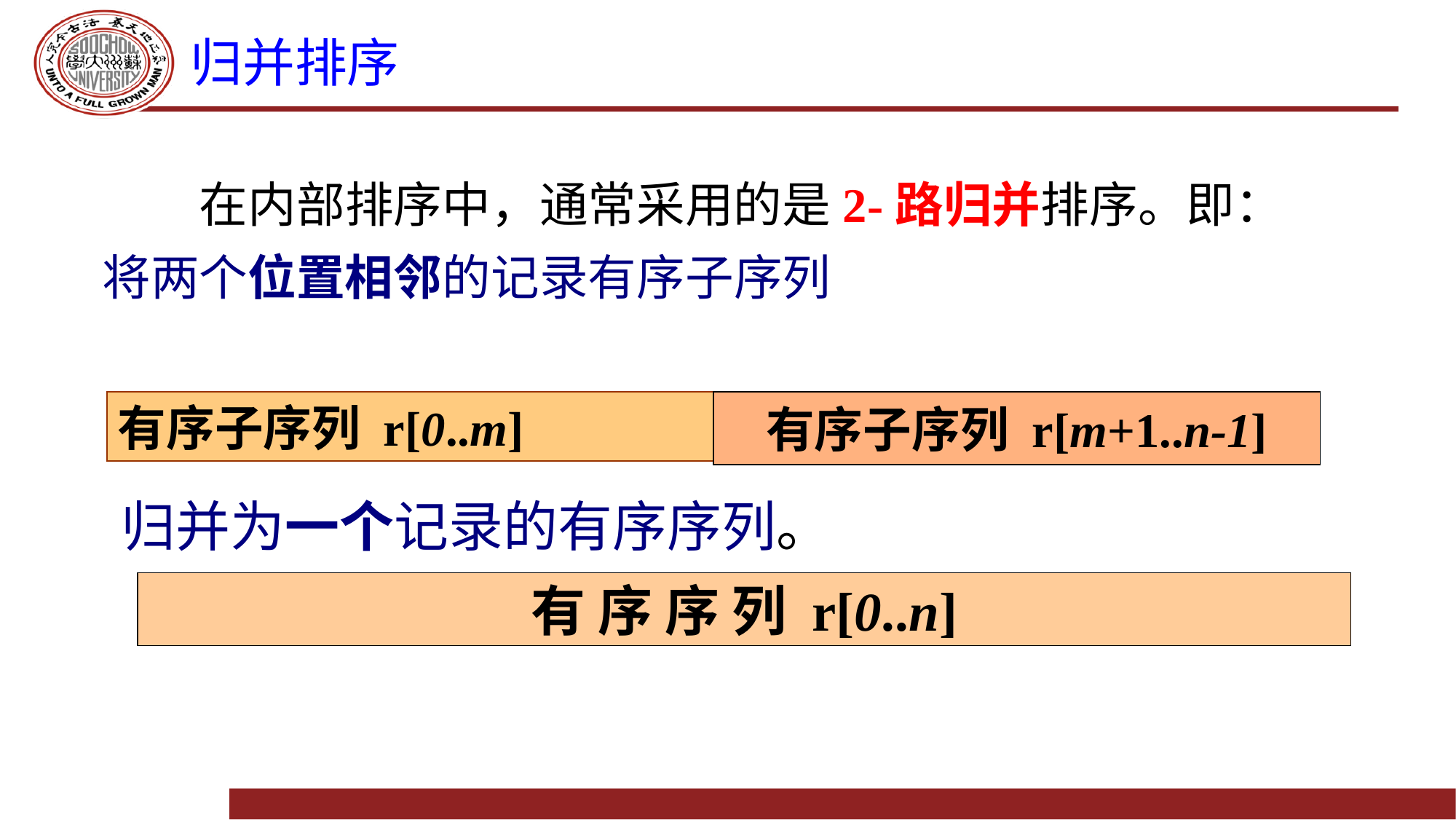

# 归并排序

　　在内部排序中，通常采用的是2-路归并排序。即：将两个位置相邻的记录有序子序列
有序子序列 r[0..m]
有序子序列 r[m+1..n-1]
归并为一个记录的有序序列。
有 序 序 列 r[0..n]